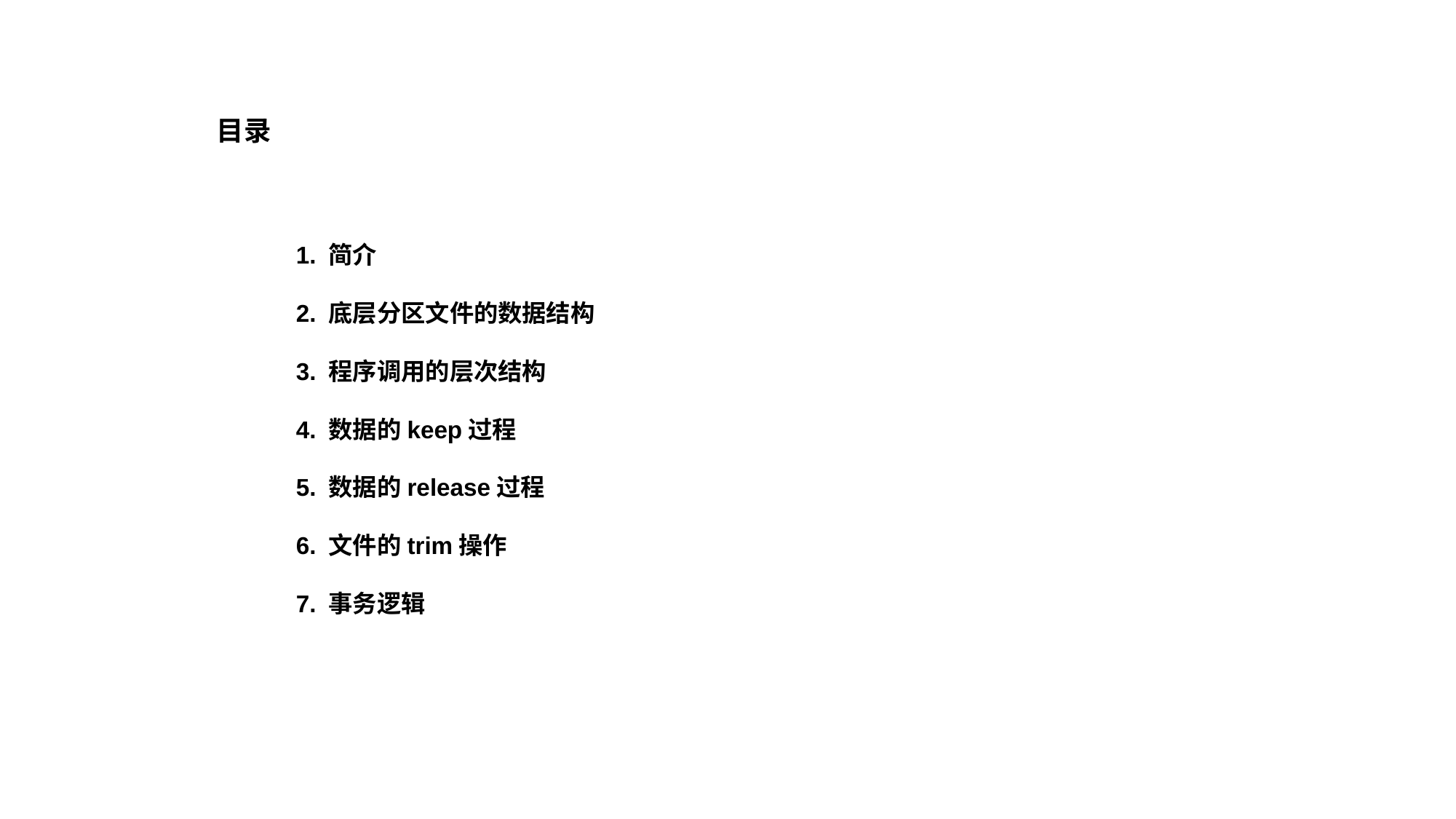

目录
1. 简介

2. 底层分区文件的数据结构

3. 程序调用的层次结构

4. 数据的keep过程

5. 数据的release过程

6. 文件的trim操作

7. 事务逻辑